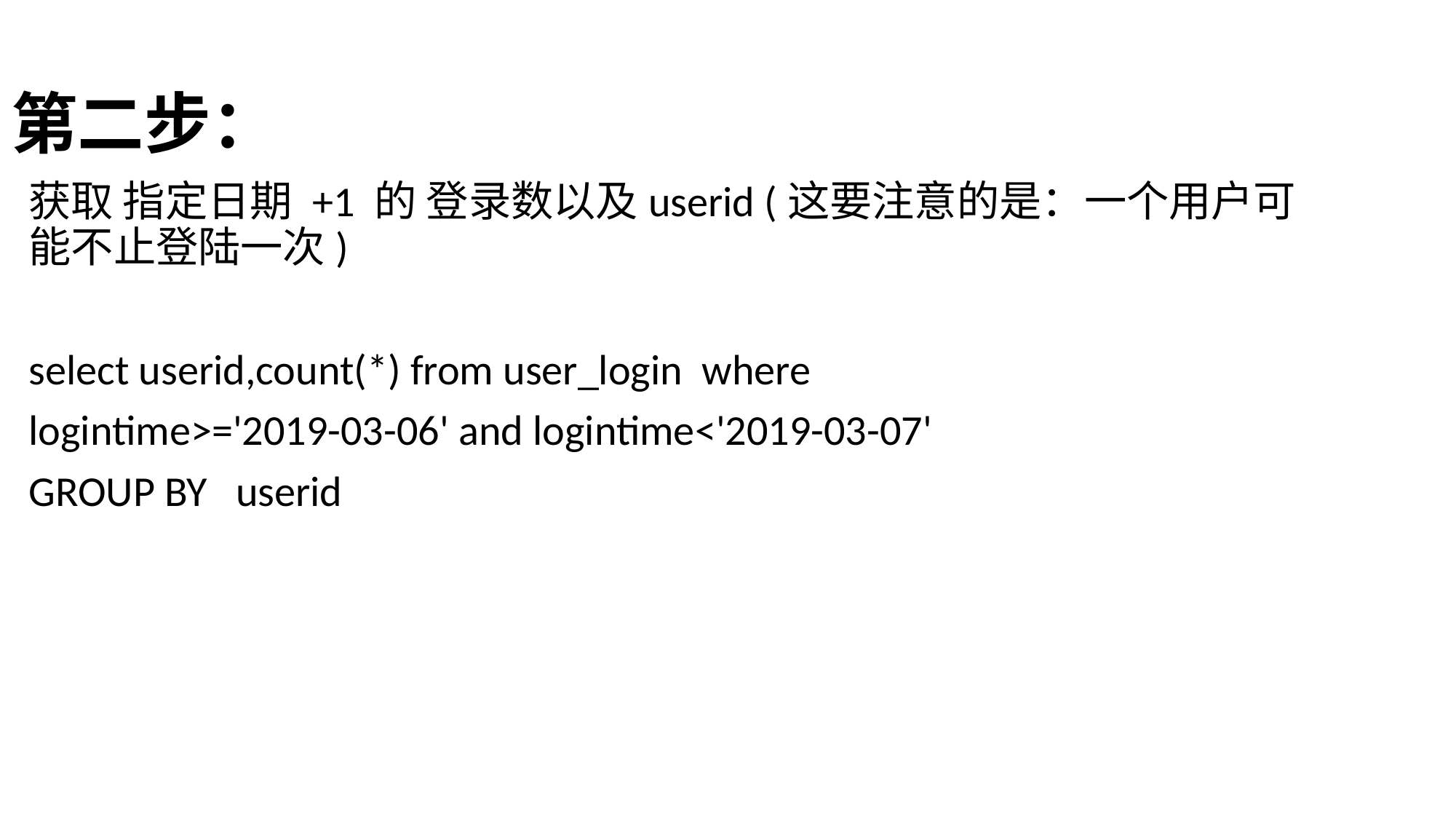

# 第二步：
获取 指定日期 +1 的 登录数以及userid (这要注意的是：一个用户可能不止登陆一次)

select userid,count(*) from user_login  where
logintime>='2019-03-06' and logintime<'2019-03-07'
GROUP BY   userid